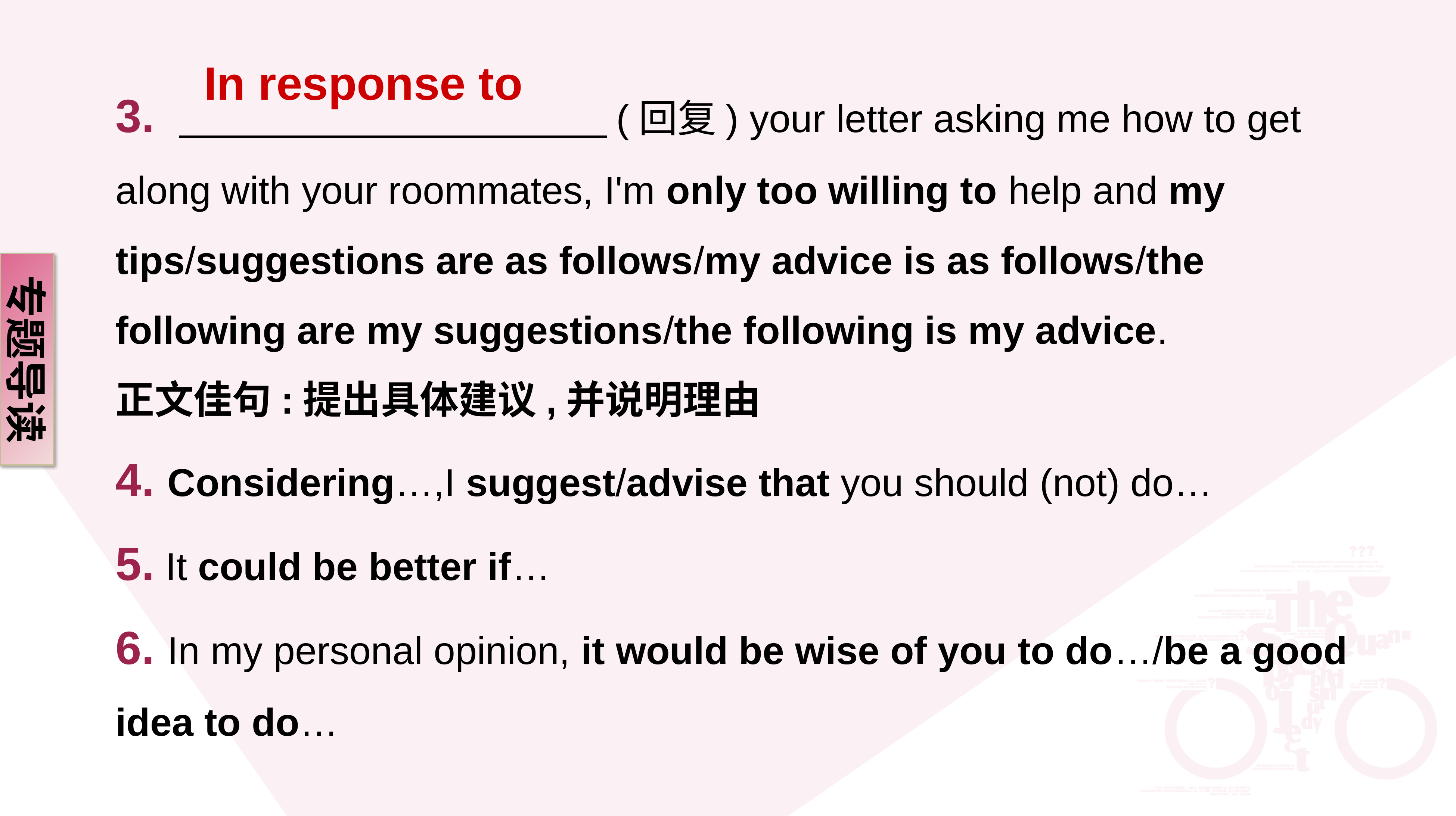

In response to
3. 　　　　　　　　　　　(回复) your letter asking me how to get along with your roommates, I'm only too willing to help and my tips/suggestions are as follows/my advice is as follows/the following are my suggestions/the following is my advice.
正文佳句:提出具体建议,并说明理由
4. Considering…,I suggest/advise that you should (not) do…
5. It could be better if…
6. In my personal opinion, it would be wise of you to do…/be a good idea to do…
专题导读